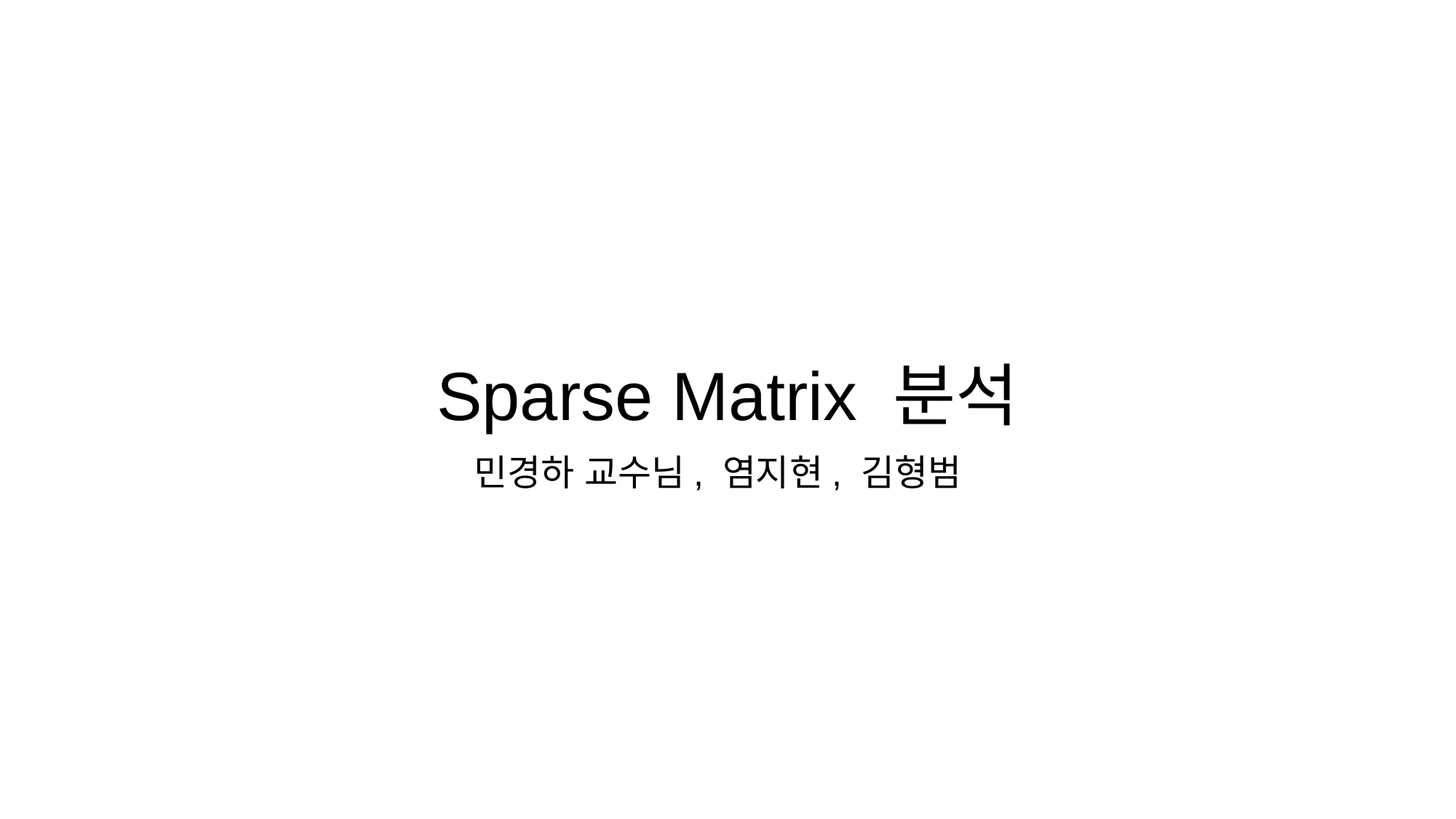

# Sparse Matrix 분석
민경하 교수님, 염지현, 김형범